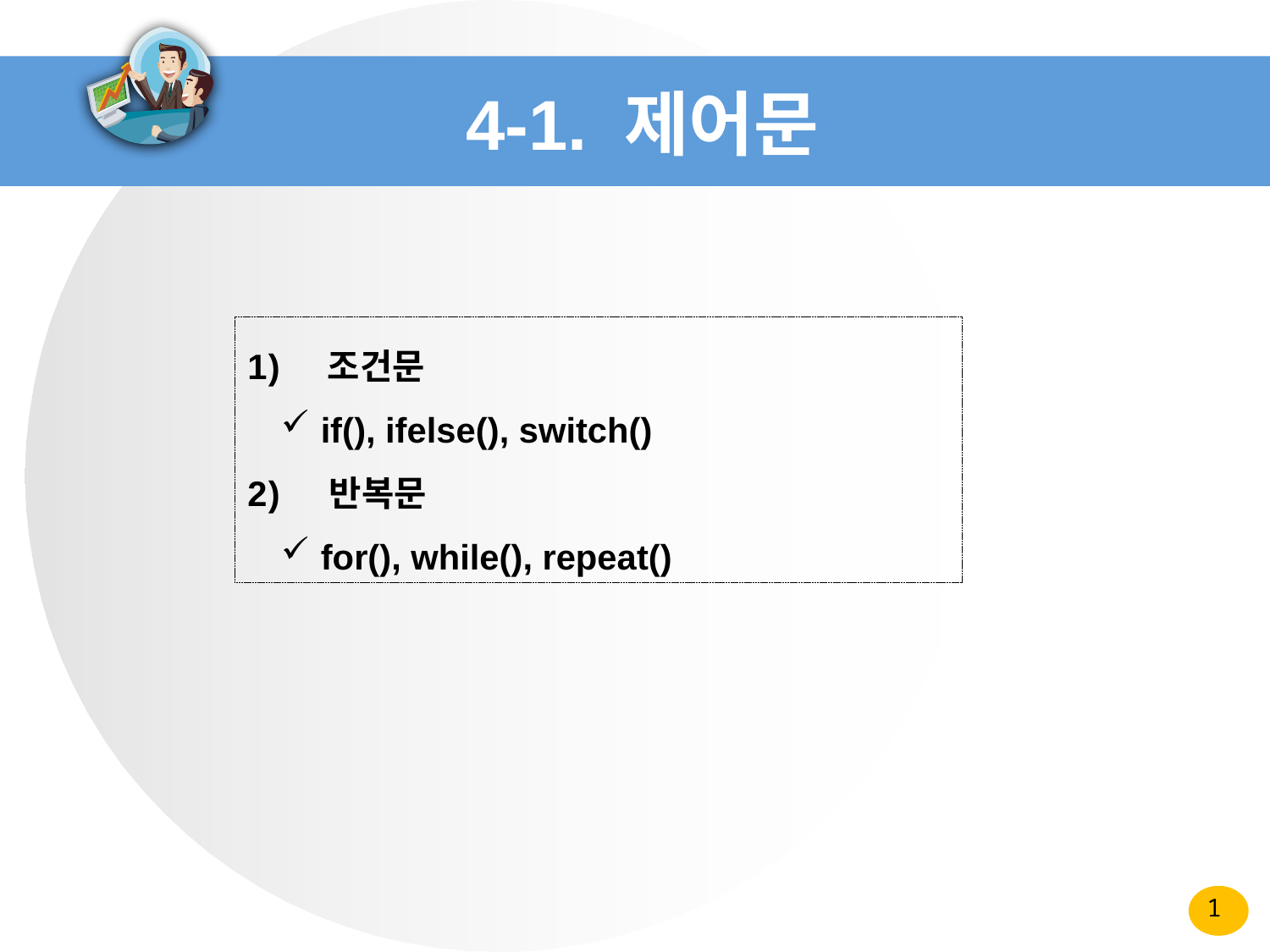

# 4-1. 제어문
 조건문
 if(), ifelse(), switch()
 반복문
 for(), while(), repeat()
1